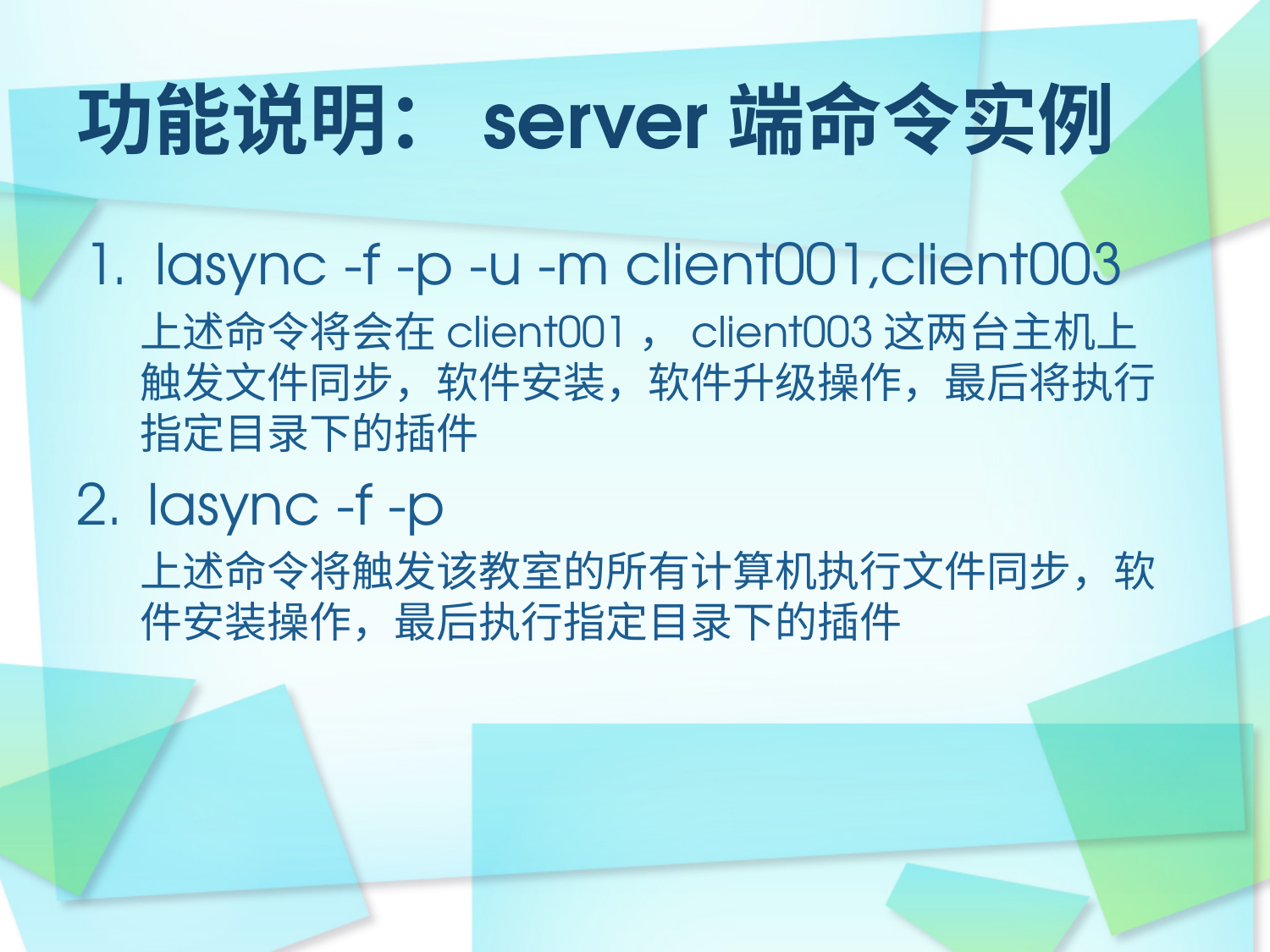

功能说明：server端命令实例
lasync -f -p -u -m client001,client003
上述命令将会在client001，client003这两台主机上触发文件同步，软件安装，软件升级操作，最后将执行指定目录下的插件
lasync -f -p
上述命令将触发该教室的所有计算机执行文件同步，软件安装操作，最后执行指定目录下的插件